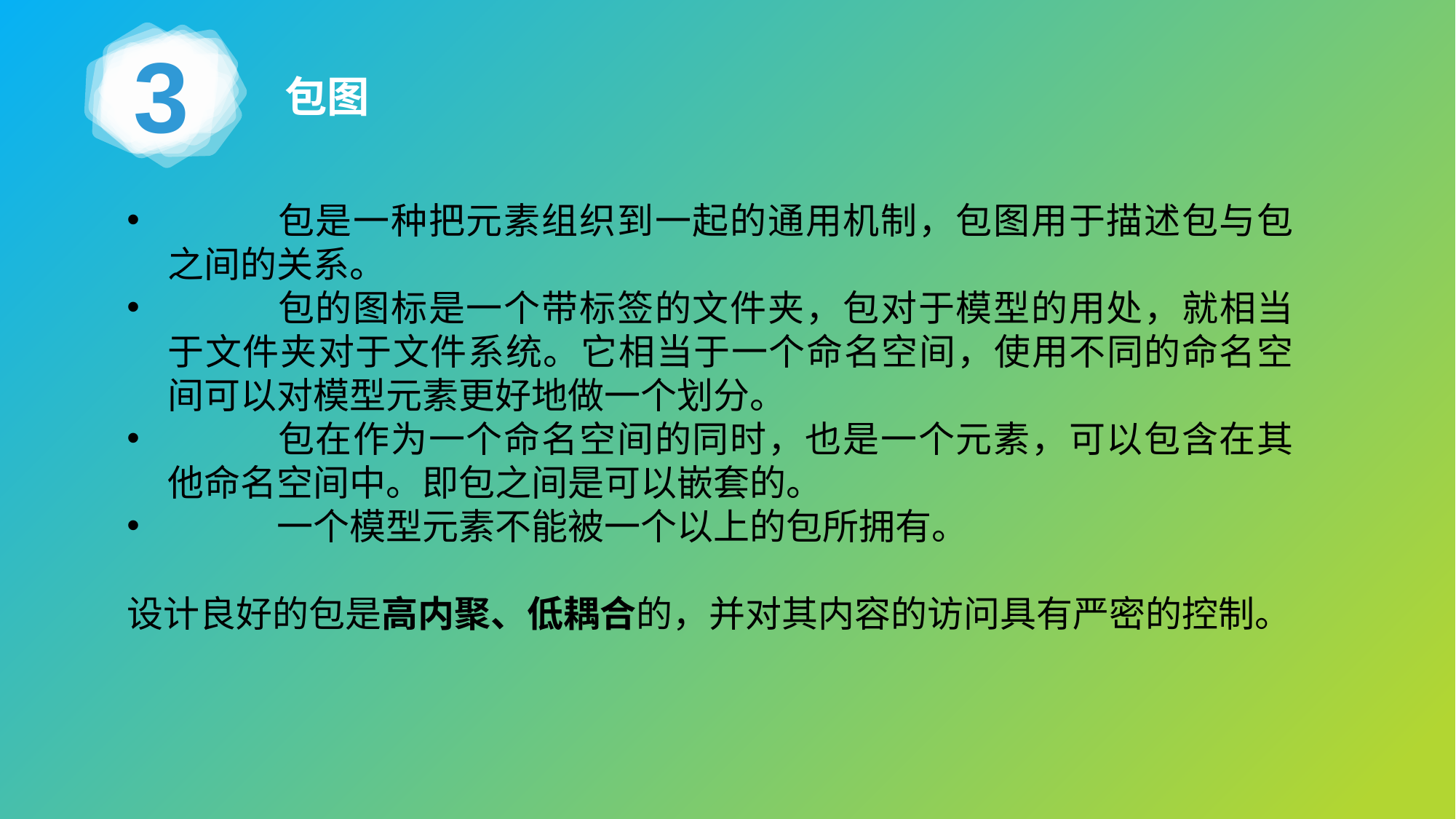

3

包图
	包是一种把元素组织到一起的通用机制，包图用于描述包与包之间的关系。
	包的图标是一个带标签的文件夹，包对于模型的用处，就相当于文件夹对于文件系统。它相当于一个命名空间，使用不同的命名空间可以对模型元素更好地做一个划分。
	包在作为一个命名空间的同时，也是一个元素，可以包含在其他命名空间中。即包之间是可以嵌套的。
	一个模型元素不能被一个以上的包所拥有。

设计良好的包是高内聚、低耦合的，并对其内容的访问具有严密的控制。